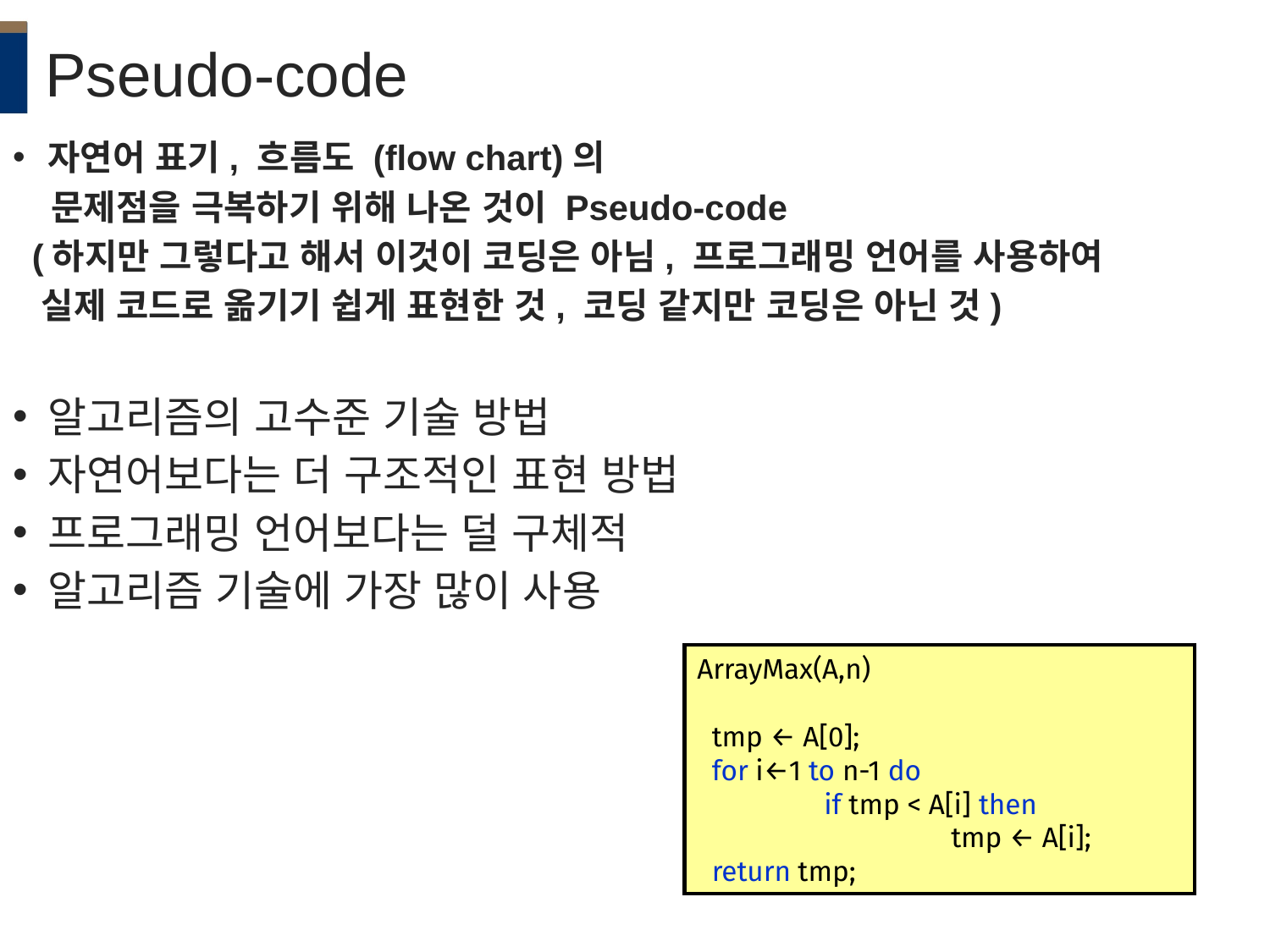

# Pseudo-code
자연어 표기, 흐름도 (flow chart)의
   문제점을 극복하기 위해 나온 것이 Pseudo-code
  (하지만 그렇다고 해서 이것이 코딩은 아님, 프로그래밍 언어를 사용하여
  실제 코드로 옮기기 쉽게 표현한 것, 코딩 같지만 코딩은 아닌 것)

알고리즘의 고수준 기술 방법
자연어보다는 더 구조적인 표현 방법
프로그래밍 언어보다는 덜 구체적
알고리즘 기술에 가장 많이 사용

ArrayMax(A,n)

  tmp ← A[0];
  for i←1 to n-1 do
	if tmp < A[i] then
		tmp ← A[i];
  return tmp;